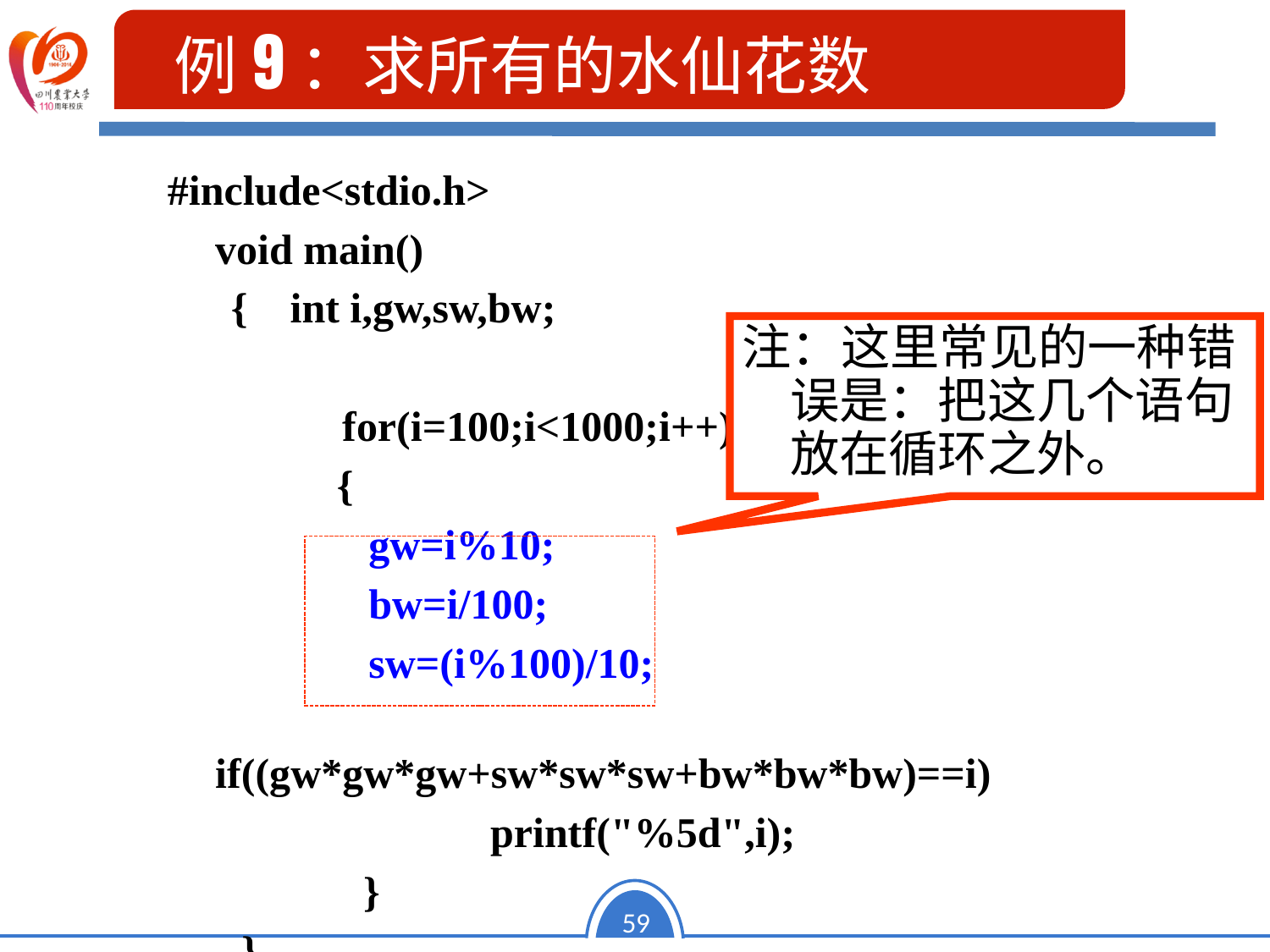

例9：求所有的水仙花数
#include<stdio.h>
	void main()
      {    int i,gw,sw,bw;

		for(i=100;i<1000;i++)
                {
                   gw=i%10;
                   bw=i/100;
                   sw=(i%100)/10;
		       if((gw*gw*gw+sw*sw*sw+bw*bw*bw)==i)
           	              printf("%5d",i);
	              }
       }
注：这里常见的一种错误是：把这几个语句放在循环之外。